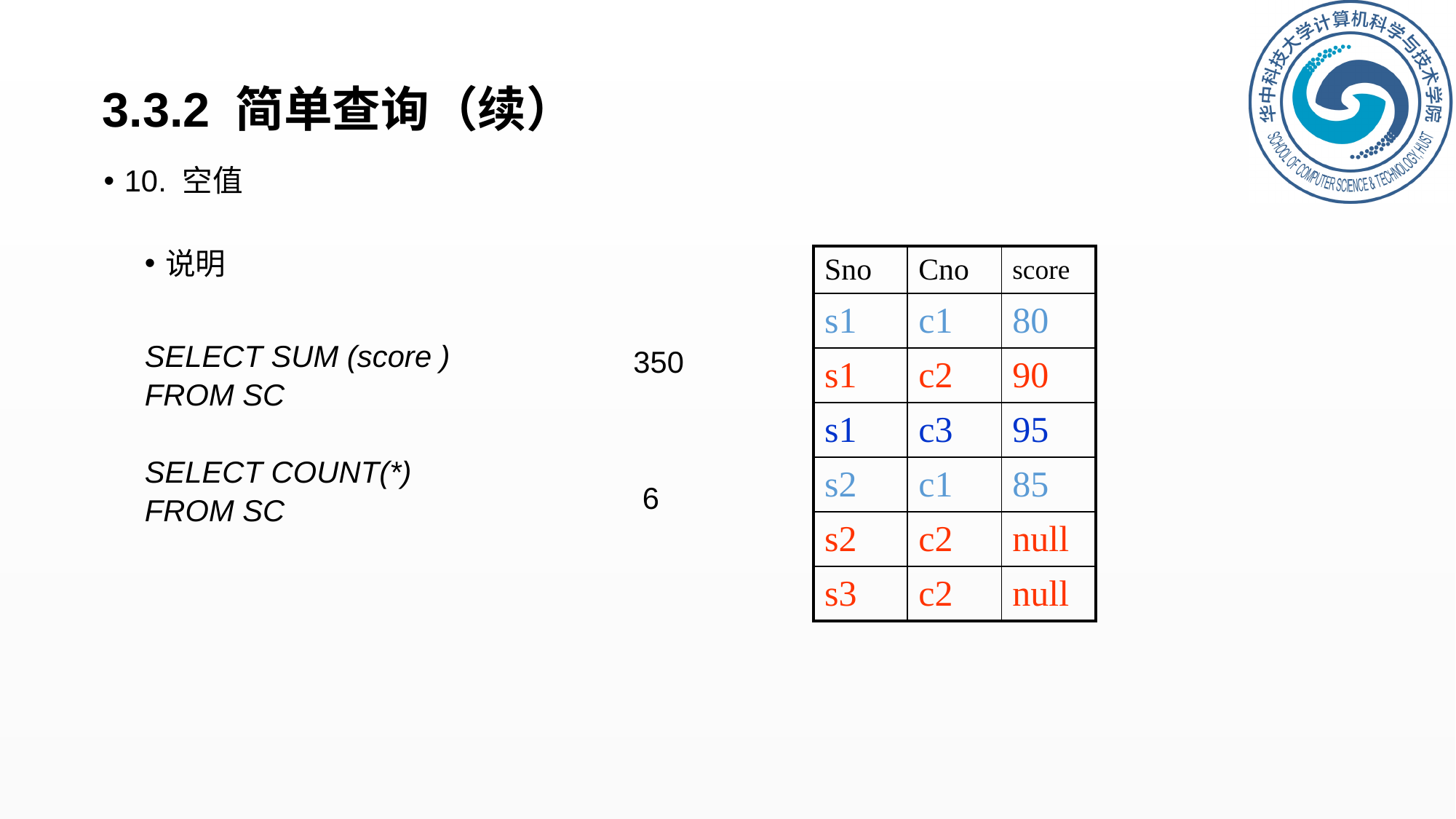

# 3.3.2 简单查询（续）
10. 空值

说明

SELECT SUM (score )
FROM SC

SELECT COUNT(*)
FROM SC

| Sno | Cno | score |
| --- | --- | --- |
| s1 | c1 | 80 |
| s1 | c2 | 90 |
| s1 | c3 | 95 |
| s2 | c1 | 85 |
| s2 | c2 | null |
| s3 | c2 | null |
350
6